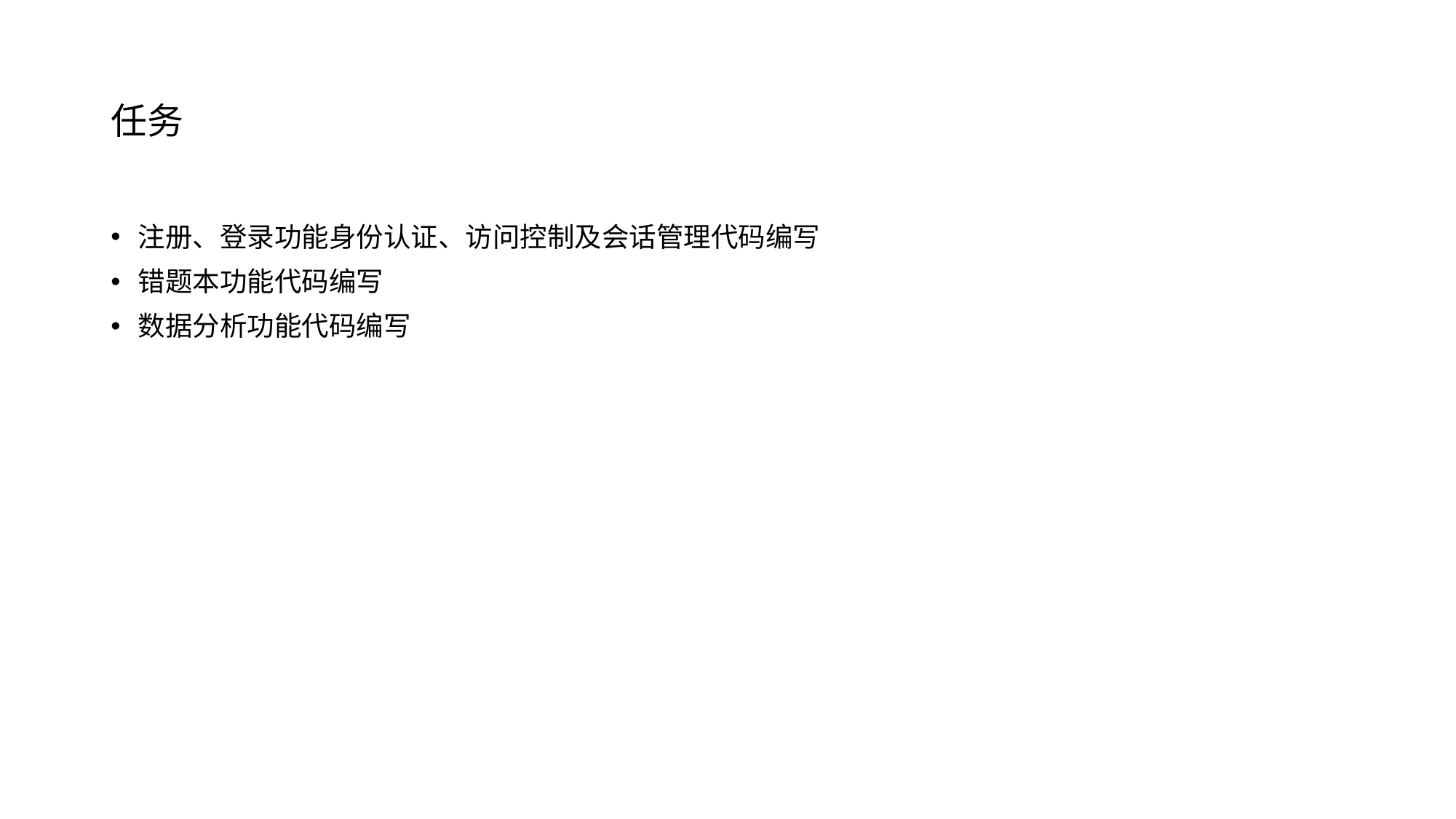

# 任务
注册、登录功能身份认证、访问控制及会话管理代码编写
错题本功能代码编写
数据分析功能代码编写